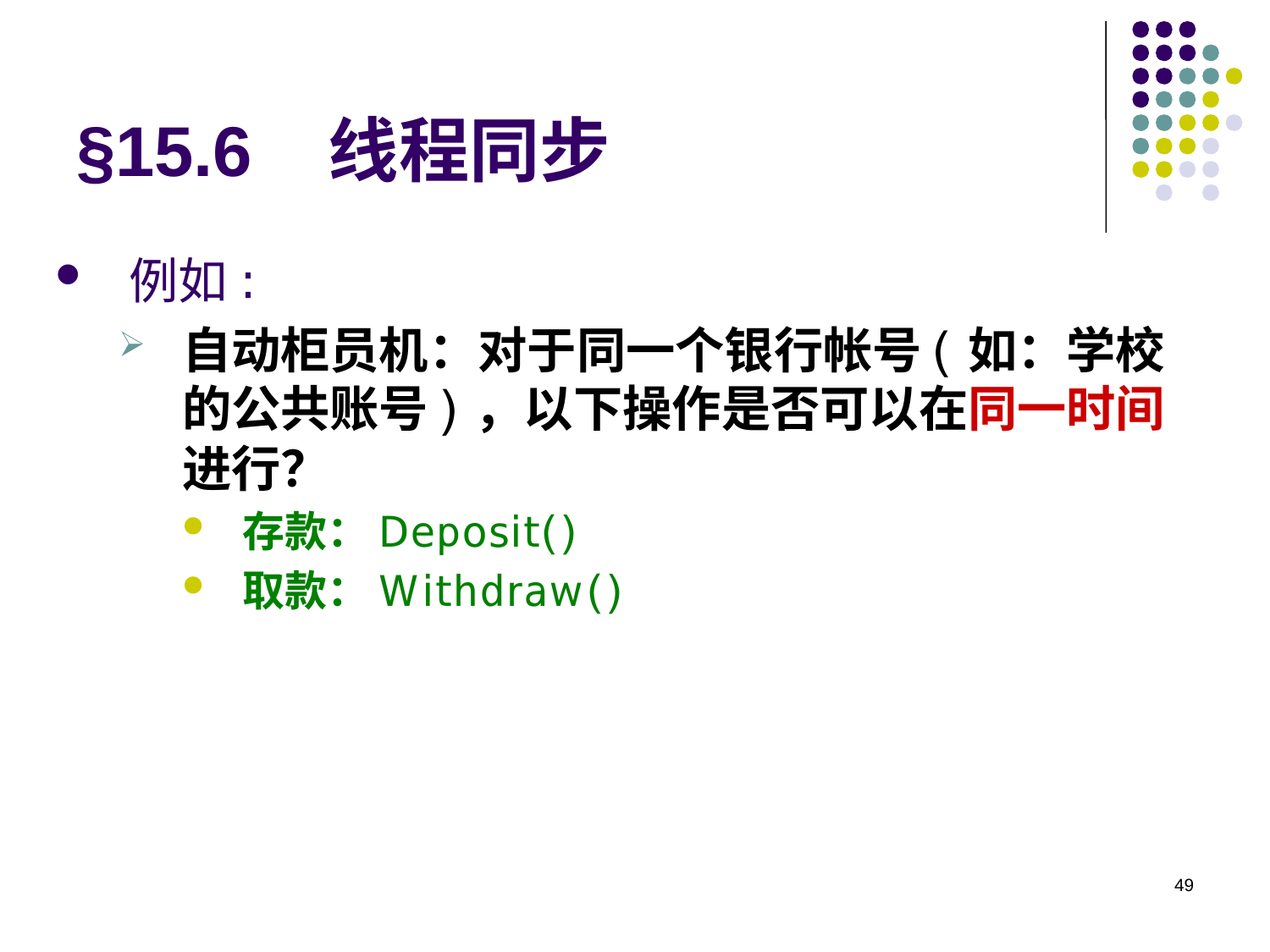

# §15.6   线程同步
例如:
自动柜员机：对于同一个银行帐号(如：学校的公共账号)，以下操作是否可以在同一时间进行？
存款：Deposit()
取款：Withdraw()

49